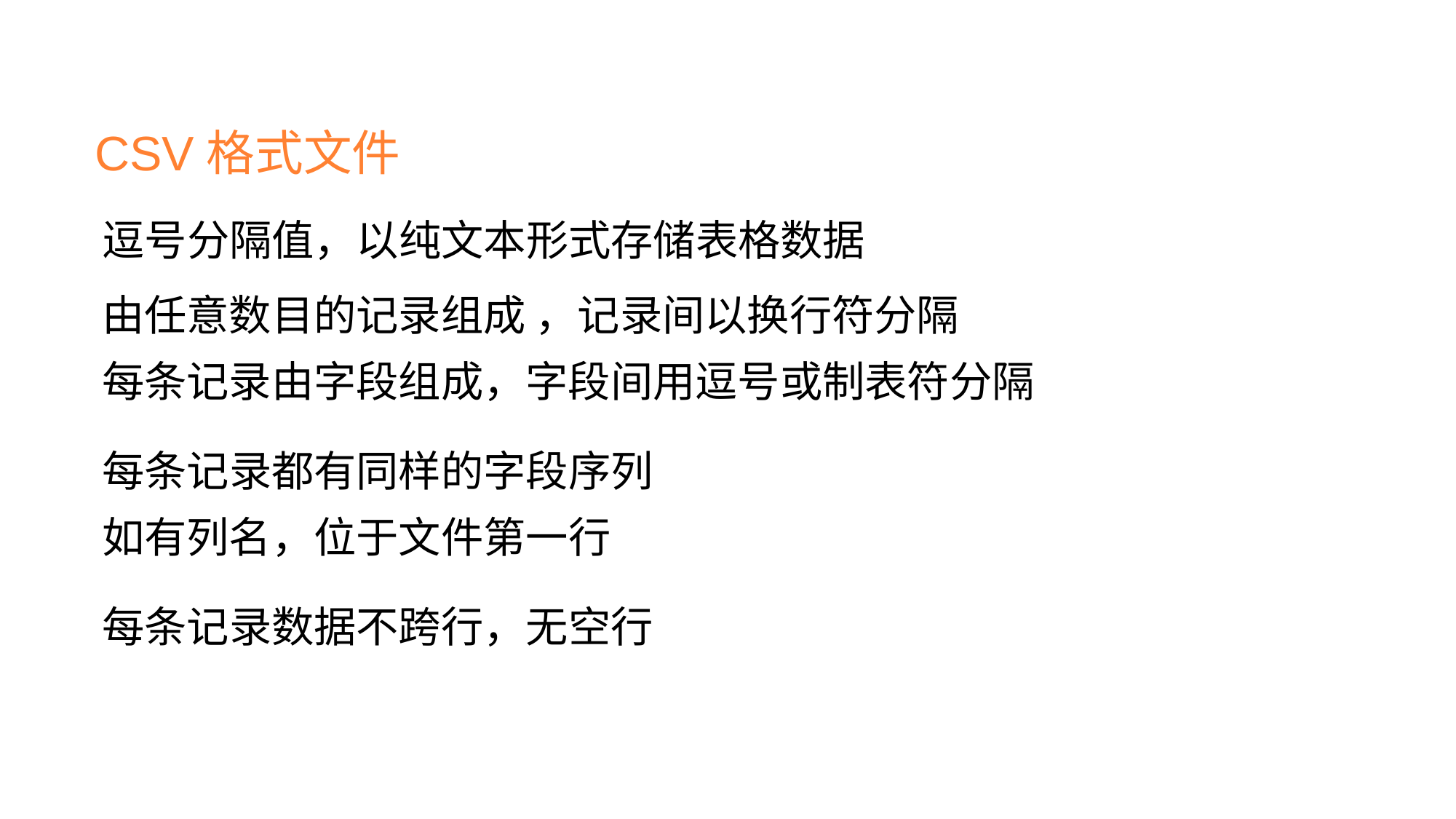

CSV格式文件
逗号分隔值，以纯文本形式存储表格数据
由任意数目的记录组成 ，记录间以换行符分隔
每条记录由字段组成，字段间用逗号或制表符分隔
每条记录都有同样的字段序列
如有列名，位于文件第一行
每条记录数据不跨行，无空行